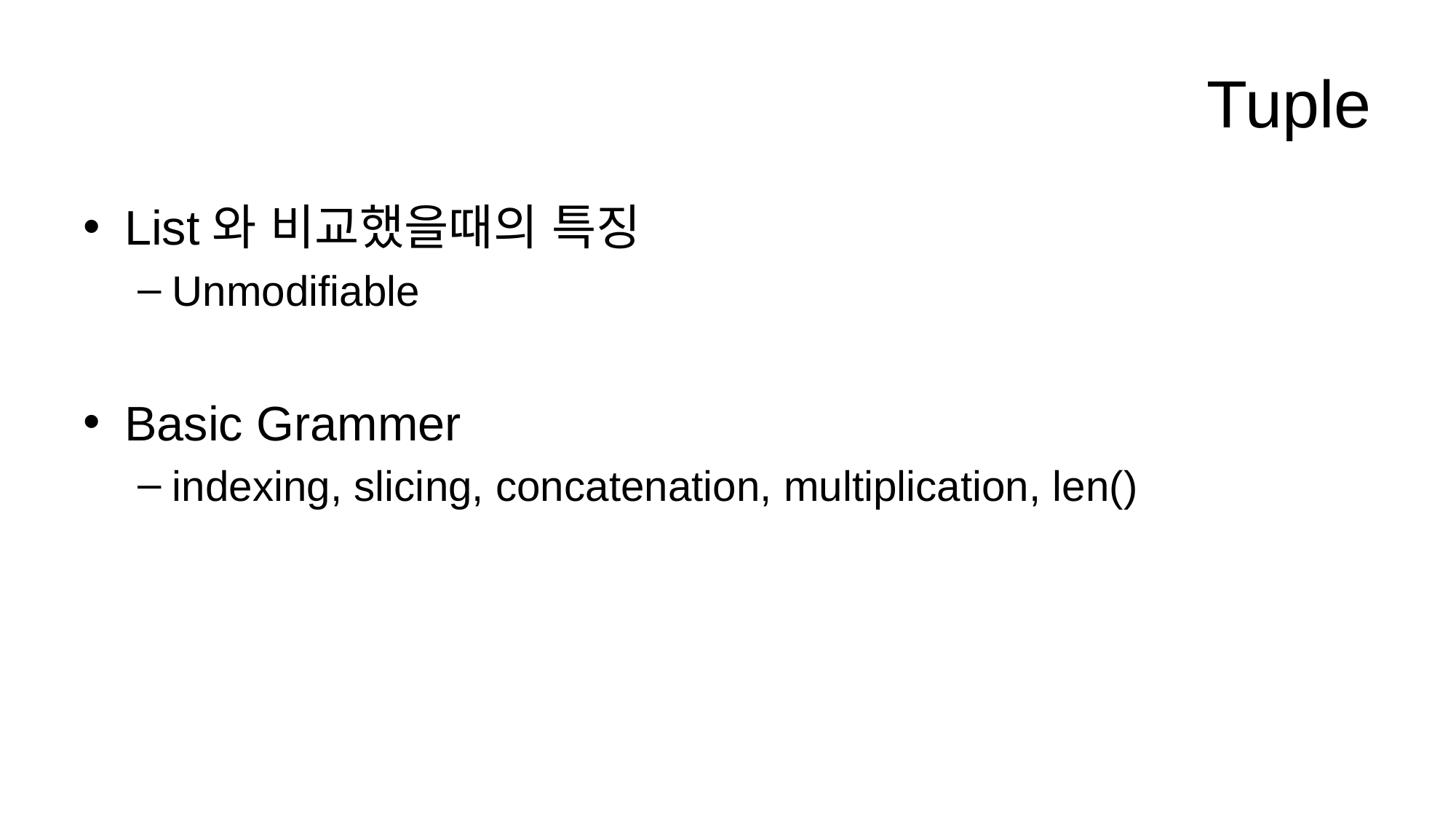

# Tuple
List와 비교했을때의 특징
Unmodifiable

Basic Grammer
indexing, slicing, concatenation, multiplication, len()